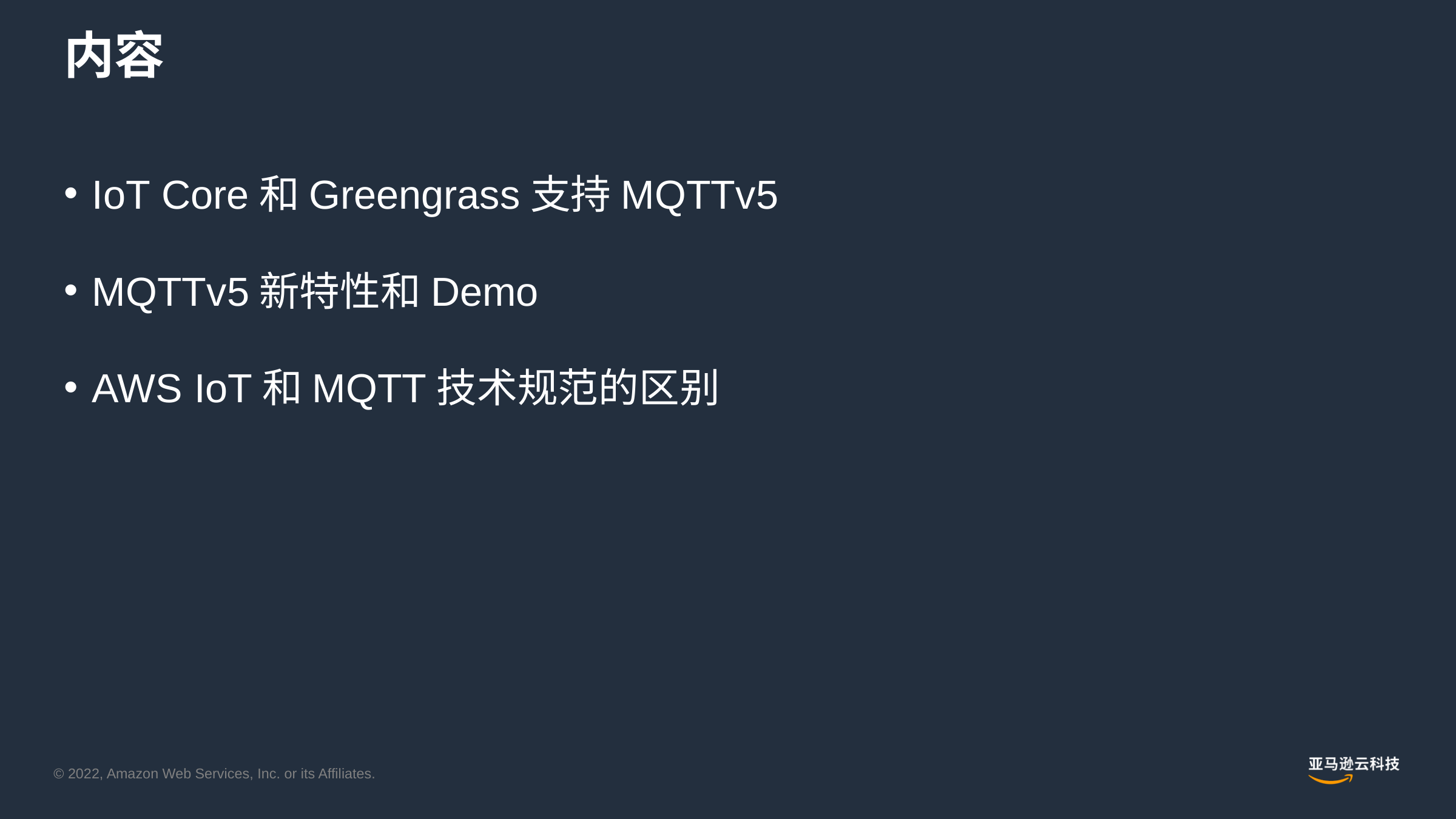

# 内容
IoT Core和Greengrass支持MQTTv5

MQTTv5新特性和Demo

AWS IoT和MQTT技术规范的区别